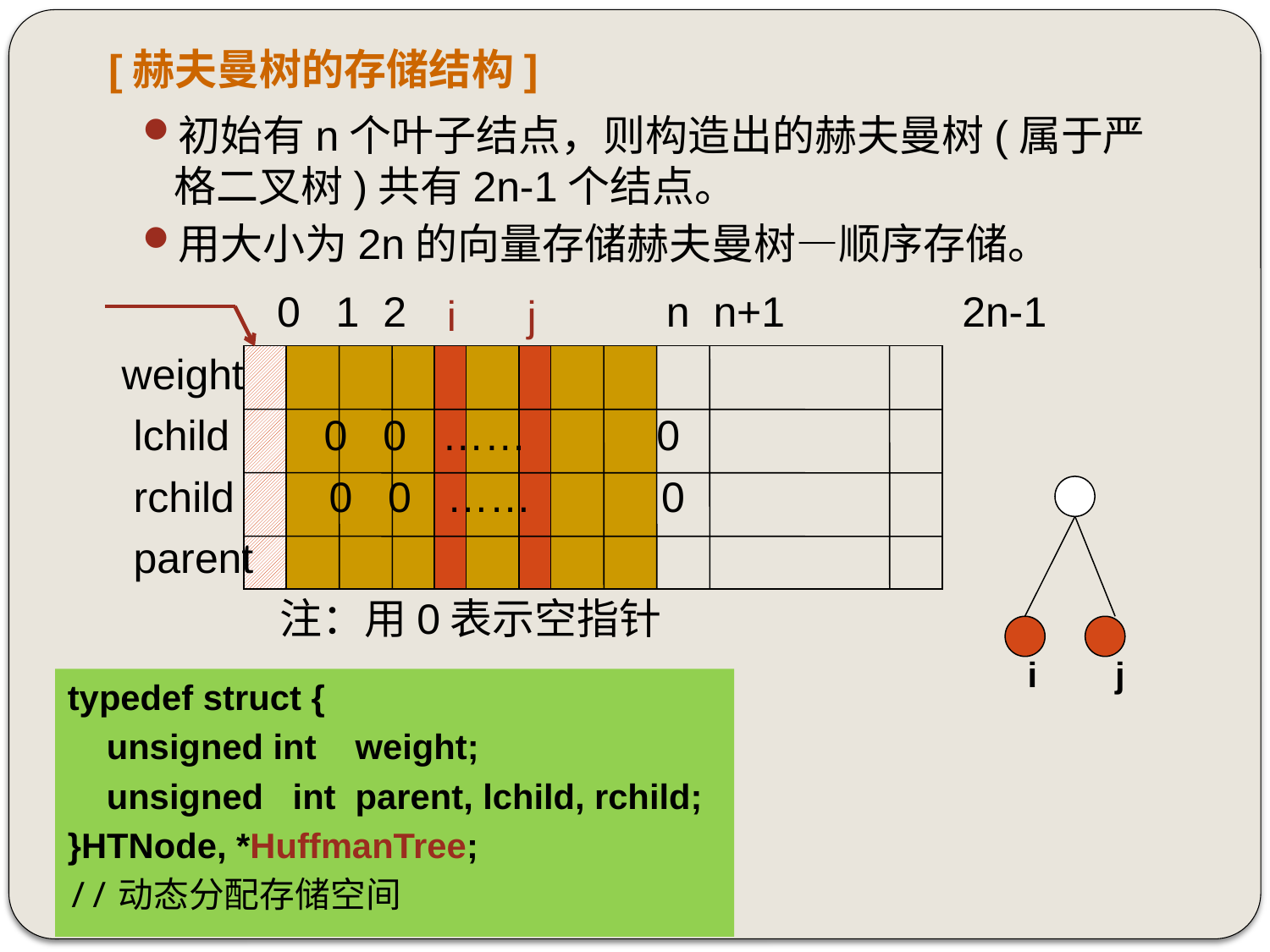

# [赫夫曼树的存储结构]
初始有n个叶子结点，则构造出的赫夫曼树(属于严格二叉树)共有2n-1个结点。
用大小为2n的向量存储赫夫曼树—顺序存储。
             0   1  2                      n  n+1               2n-1
  weight
   lchild        0   0   ……           0
   rchild        0   0   ……           0
   parent
                  注：用0表示空指针

i      j

i        j

typedef struct {
    unsigned int    weight;
    unsigned   int  parent, lchild, rchild;
}HTNode, *HuffmanTree;
//动态分配存储空间